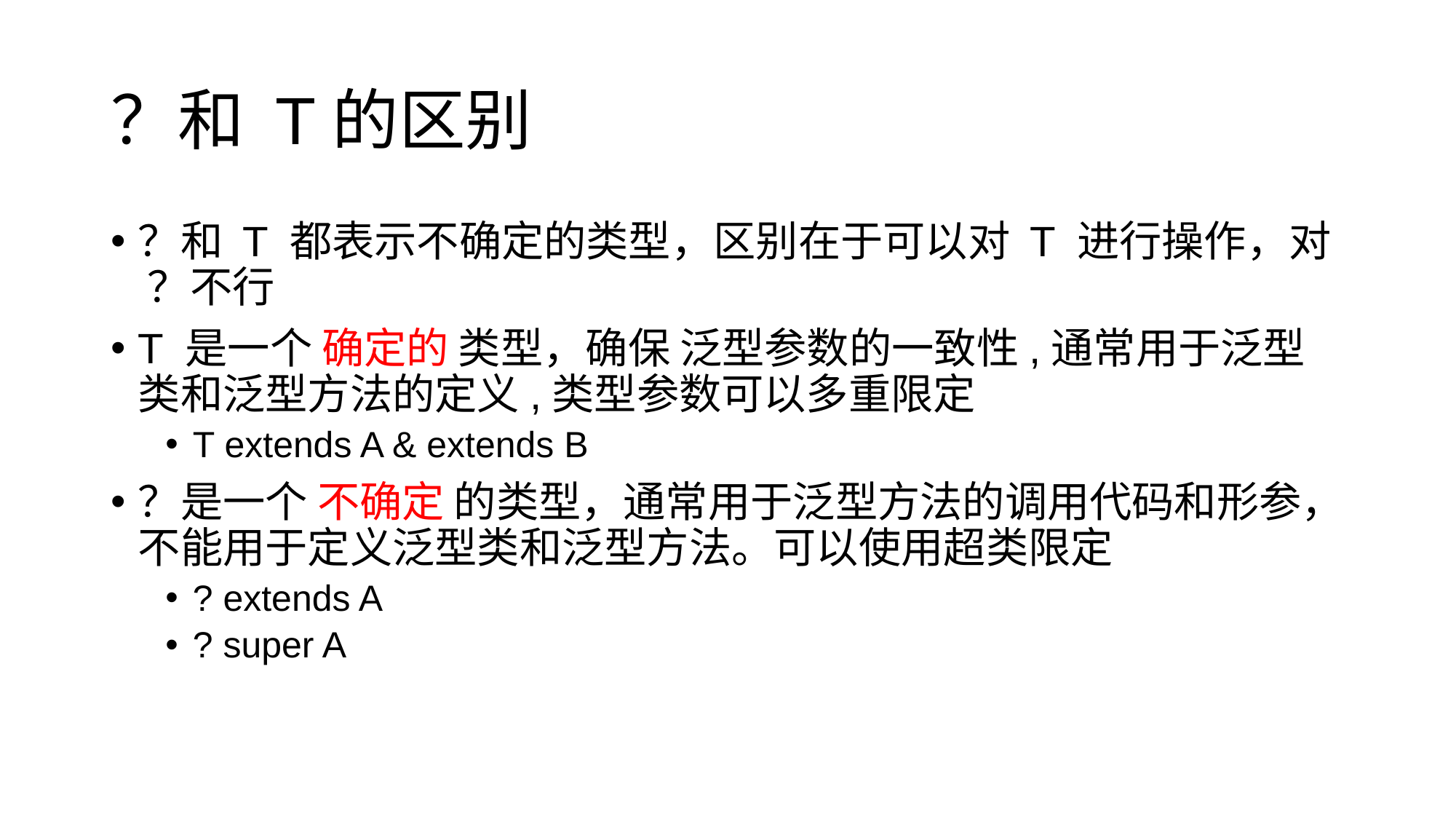

# ？和 T的区别
？和 T 都表示不确定的类型，区别在于可以对 T 进行操作，对 ？不行
T 是一个 确定的 类型，确保 泛型参数的一致性,通常用于泛型类和泛型方法的定义,类型参数可以多重限定
T extends A & extends B
？是一个 不确定 的类型，通常用于泛型方法的调用代码和形参，不能用于定义泛型类和泛型方法。可以使用超类限定
? extends A
? super A